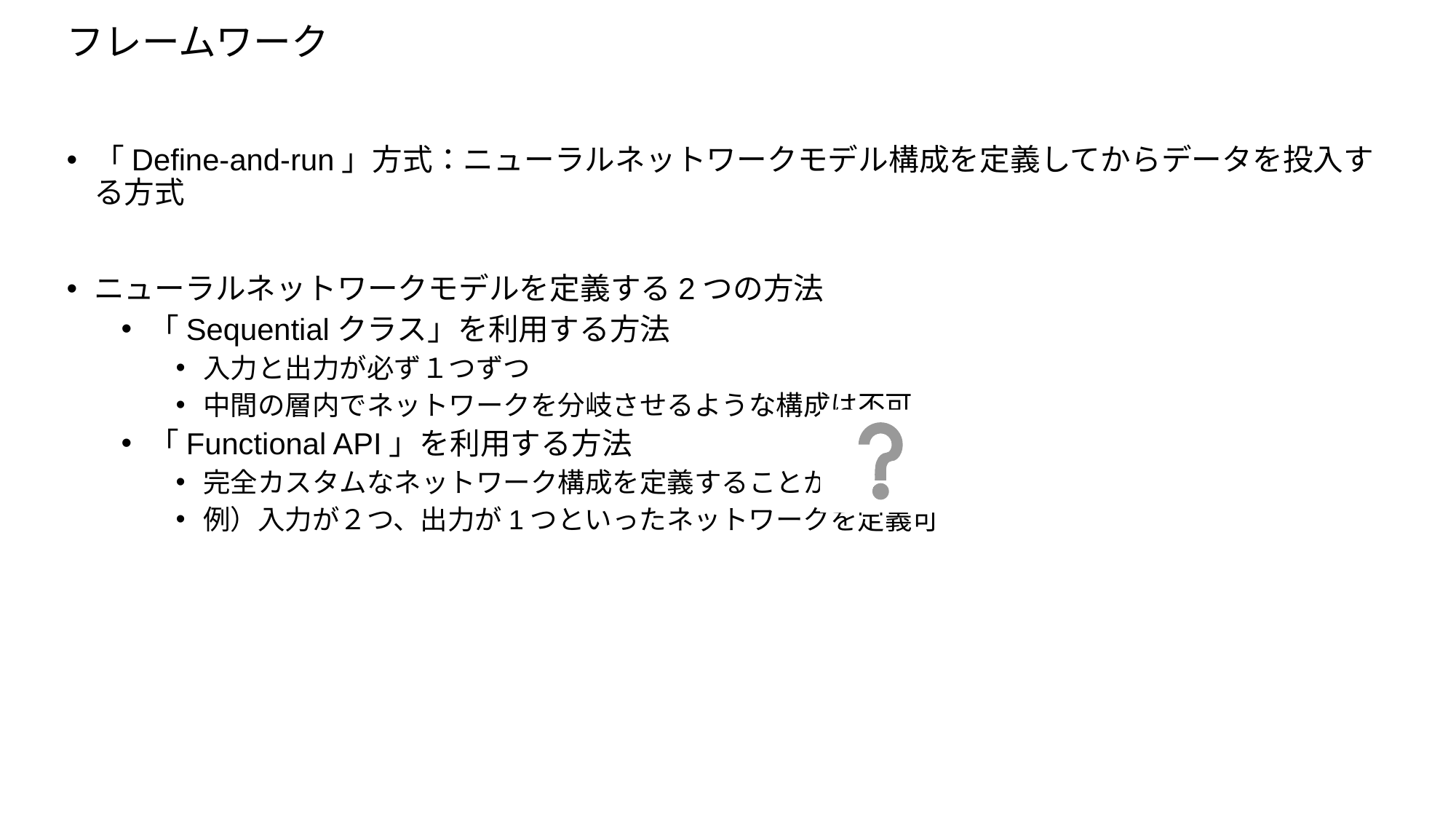

# フレームワーク
「Define-and-run」方式：ニューラルネットワークモデル構成を定義してからデータを投入する方式

ニューラルネットワークモデルを定義する2つの方法
「Sequentialクラス」を利用する方法
入力と出力が必ず１つずつ
中間の層内でネットワークを分岐させるような構成は不可
「Functional API」を利用する方法
完全カスタムなネットワーク構成を定義することが可能
例）入力が２つ、出力が1つといったネットワークを定義可